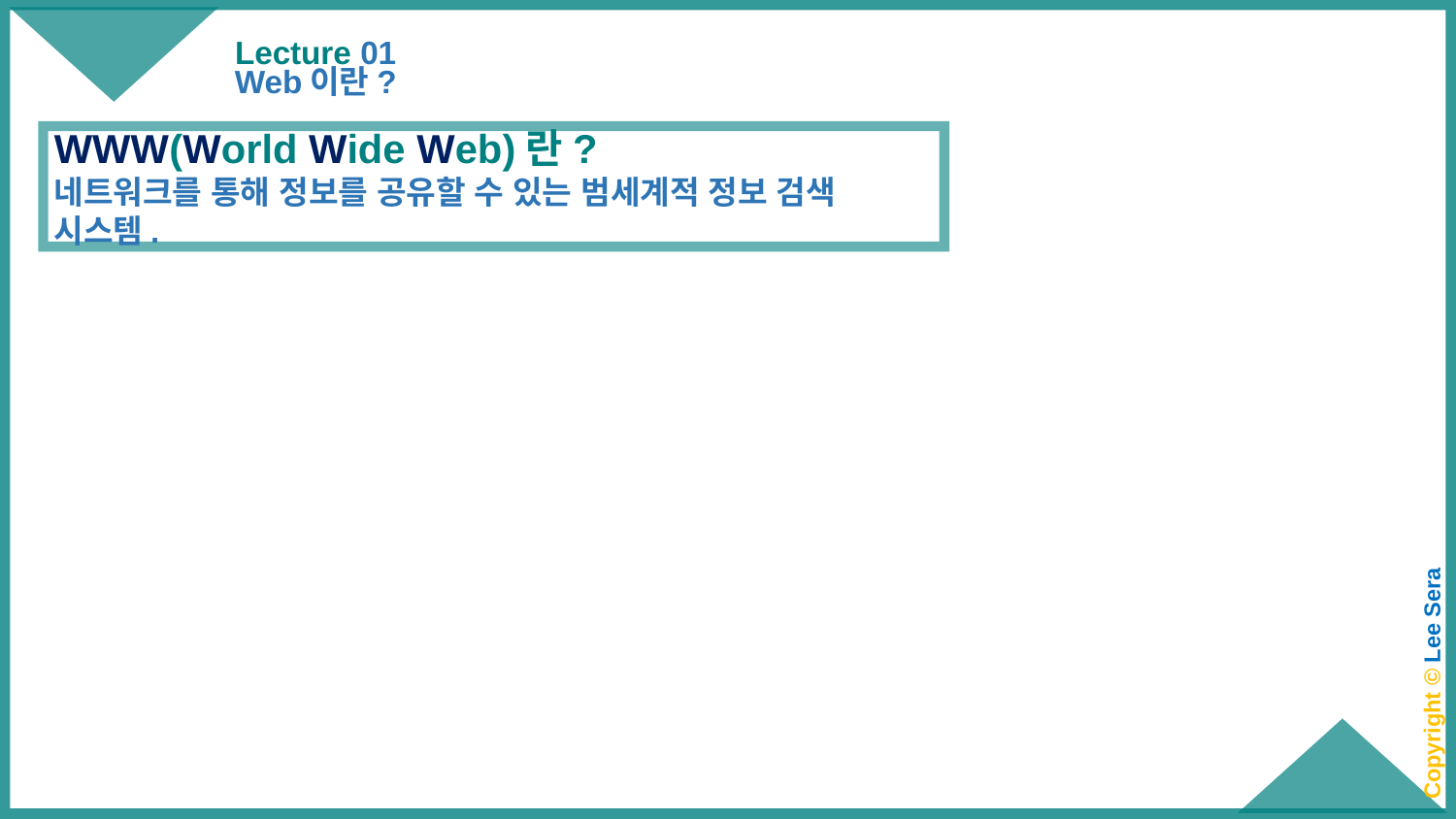

# Lecture 01
Web이란?
WWW(World Wide Web)란?
네트워크를 통해 정보를 공유할 수 있는 범세계적 정보 검색 시스템.
Copyright © Lee Sera